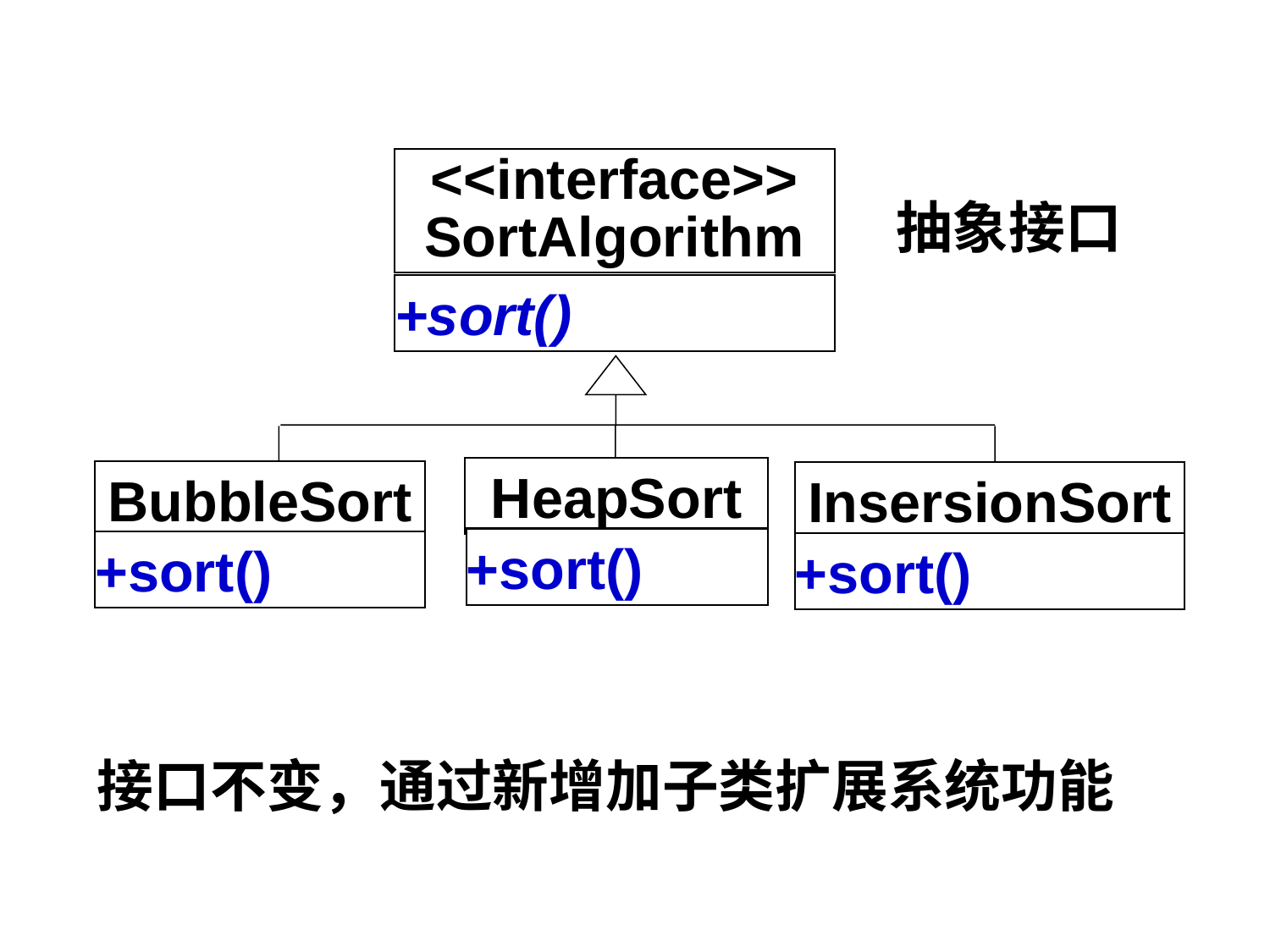

<<interface>>
SortAlgorithm
抽象接口
+sort()

HeapSort
BubbleSort
InsersionSort
+sort()
+sort()
+sort()
接口不变，通过新增加子类扩展系统功能